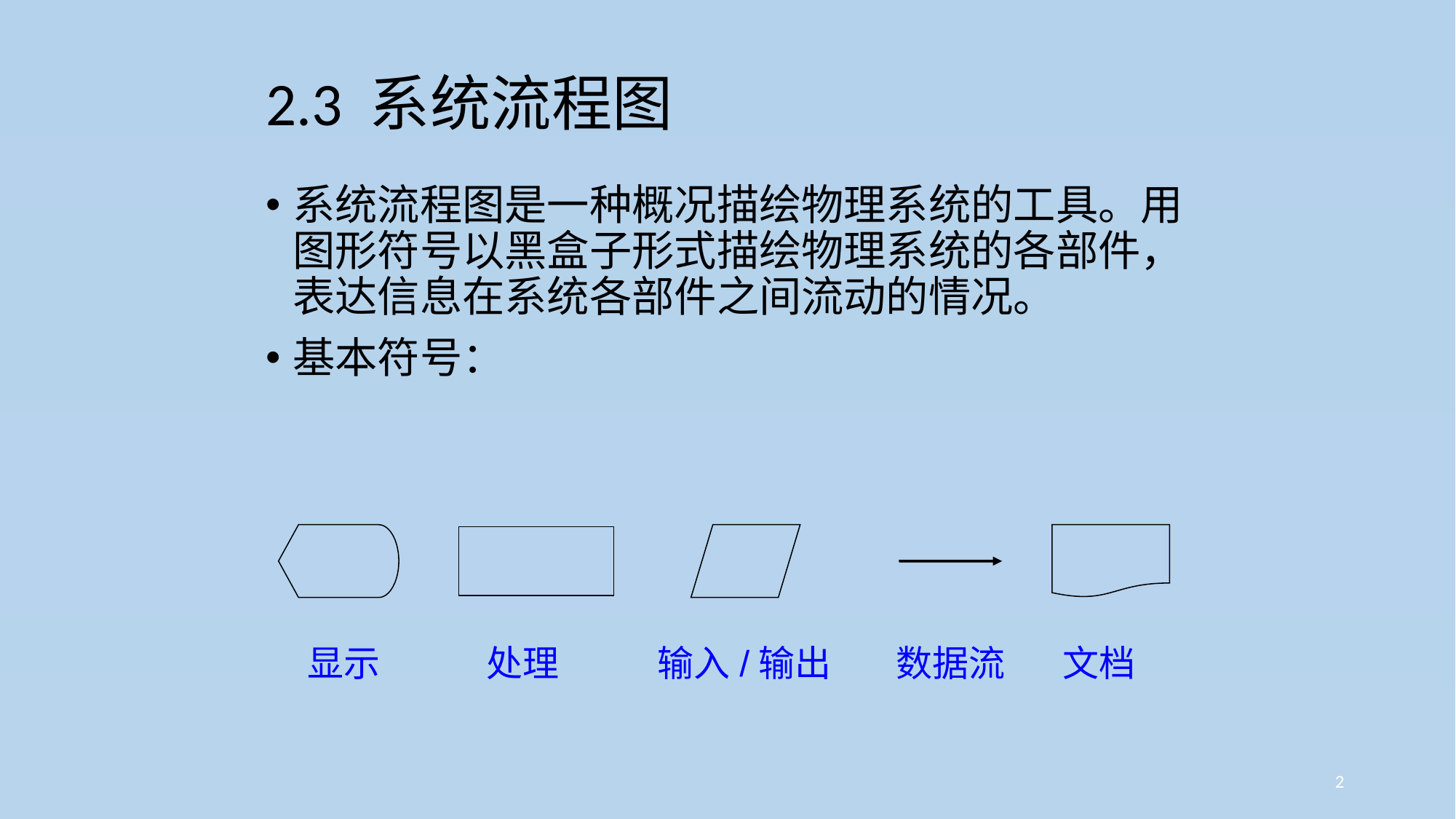

# 2.3 系统流程图
系统流程图是一种概况描绘物理系统的工具。用图形符号以黑盒子形式描绘物理系统的各部件，表达信息在系统各部件之间流动的情况。
基本符号：

   显示             处理            输入/输出        数据流       文档
2